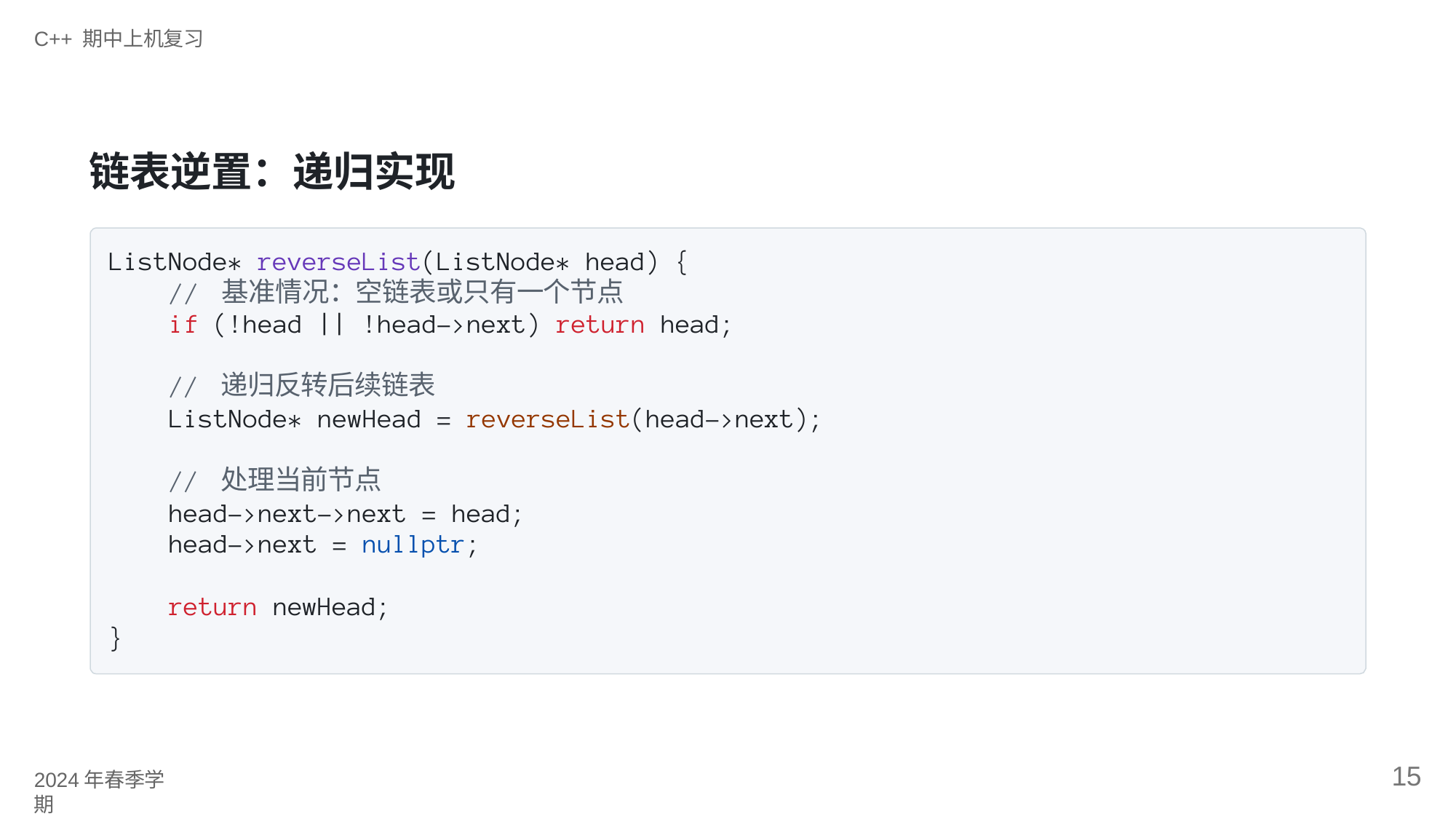

C++ 期中上机复习
# 链表逆置：递归实现

ListNode* reverseList(ListNode* head) {
// 基准情况：空链表或只有一个节点
if (!head || !head->next) return head;
// 递归反转后续链表
ListNode* newHead = reverseList(head->next);
// 处理当前节点
head->next->next = head; head->next = nullptr;
return newHead;
}
15
2024年春季学期